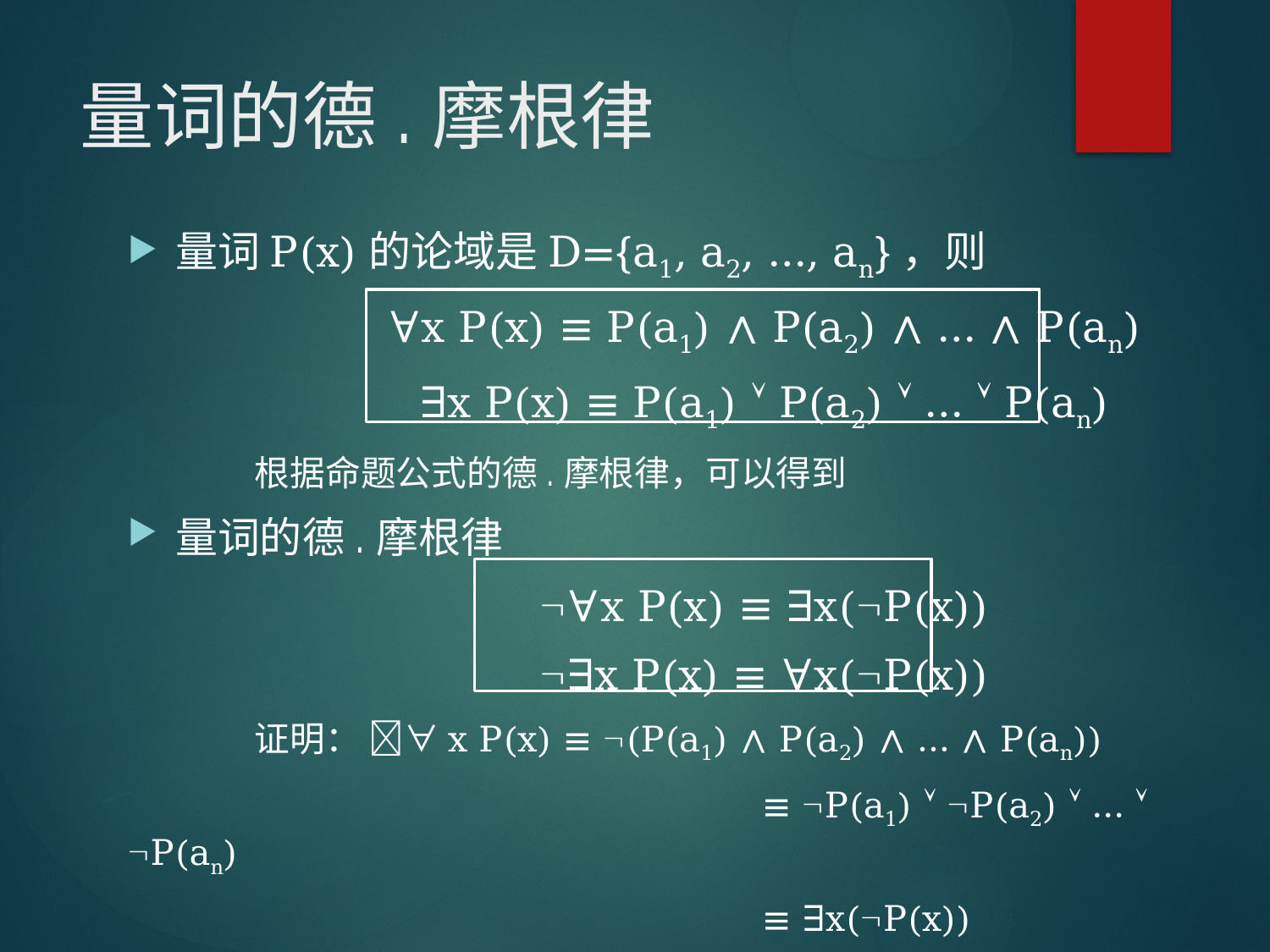

# 量词的德.摩根律
量词P(x)的论域是D={a1, a2, …, an}，则
		∀x P(x) ≡ P(a1) ∧ P(a2) ∧ … ∧ P(an)
		∃x P(x) ≡ P(a1) ∨ P(a2) ∨ … ∨ P(an)
	根据命题公式的德.摩根律，可以得到
量词的德.摩根律
		¬∀x P(x) ≡ ∃x(¬P(x))
		¬∃x P(x) ≡ ∀x(¬P(x))
	证明： ¬∀x P(x) ≡ ¬(P(a1) ∧ P(a2) ∧ … ∧ P(an))
					≡ ¬P(a1) ∨ ¬P(a2) ∨ … ∨ ¬P(an)
					≡ ∃x(¬P(x))